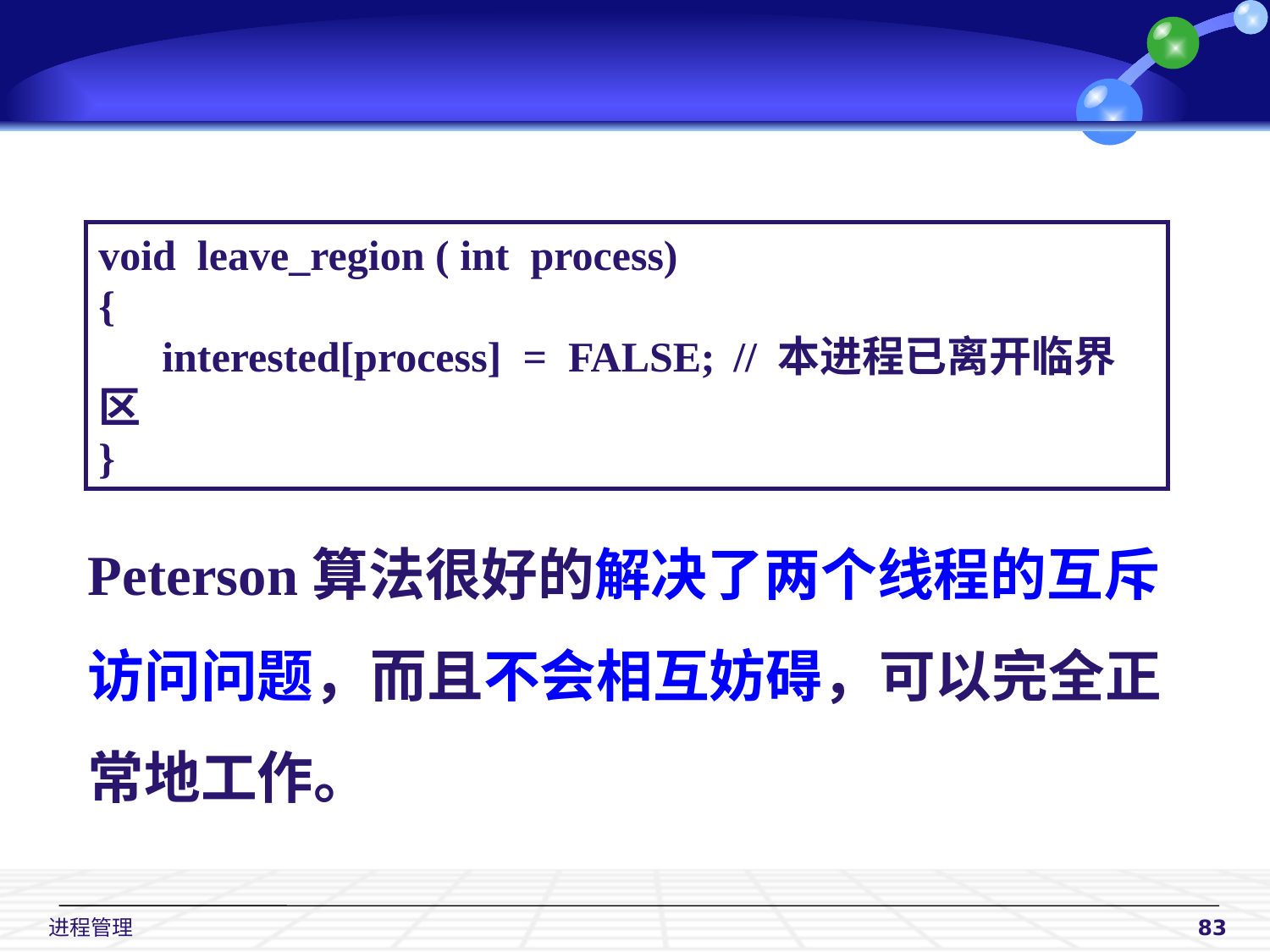

void  leave_region ( int  process)
{
      interested[process]  =  FALSE;	// 本进程已离开临界区
}
Peterson算法很好的解决了两个线程的互斥访问问题，而且不会相互妨碍，可以完全正常地工作。
   进程管理
83